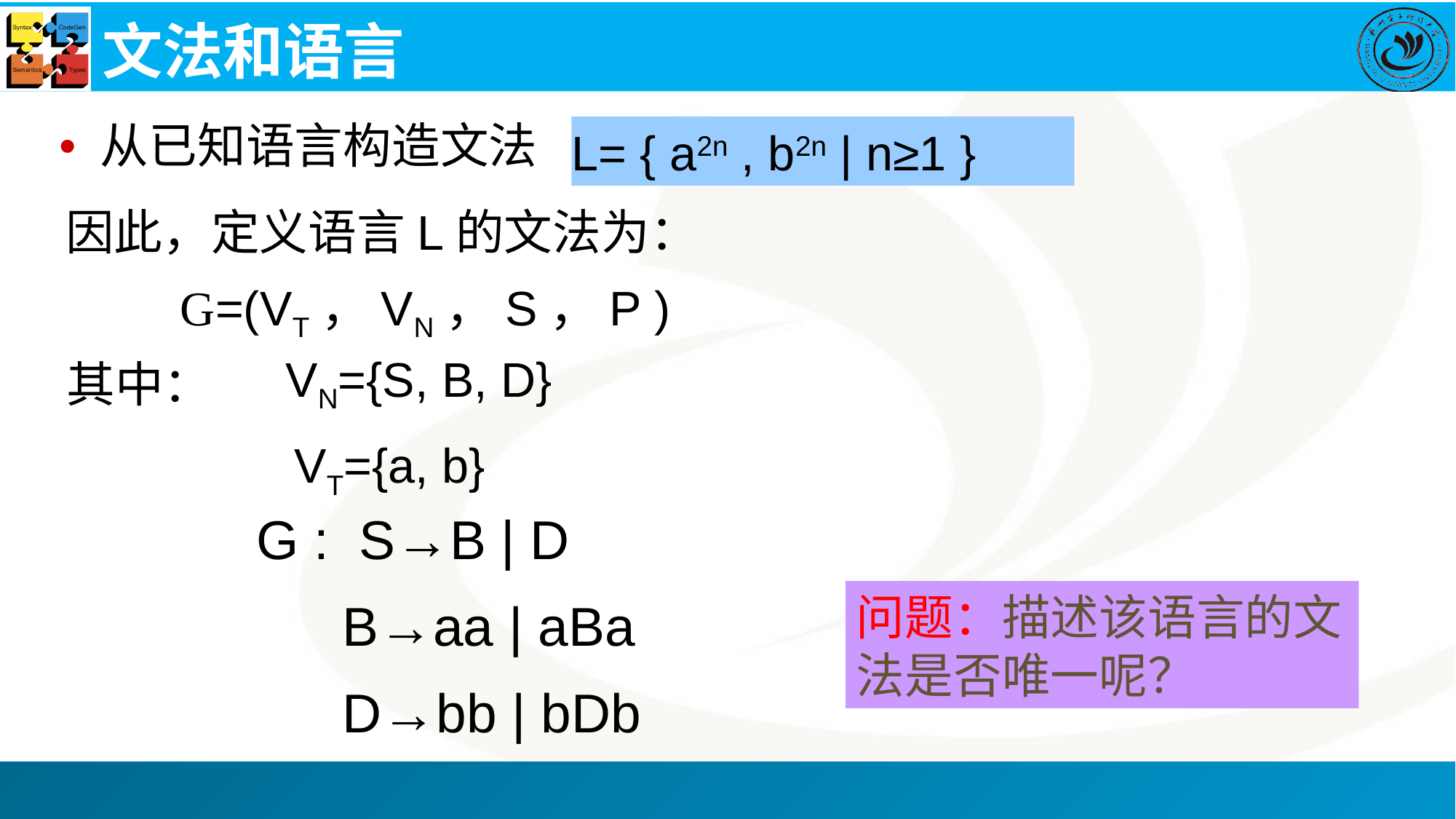

# 文法和语言
从已知语言构造文法
L= { a2n , b2n | n≥1 }
因此，定义语言L的文法为：
   G=(VT，VN，S，P )
VN={S, B, D}
其中：
VT={a, b}
G :  S→B | D
问题：描述该语言的文法是否唯一呢？
B→aa | aBa
D→bb | bDb
41